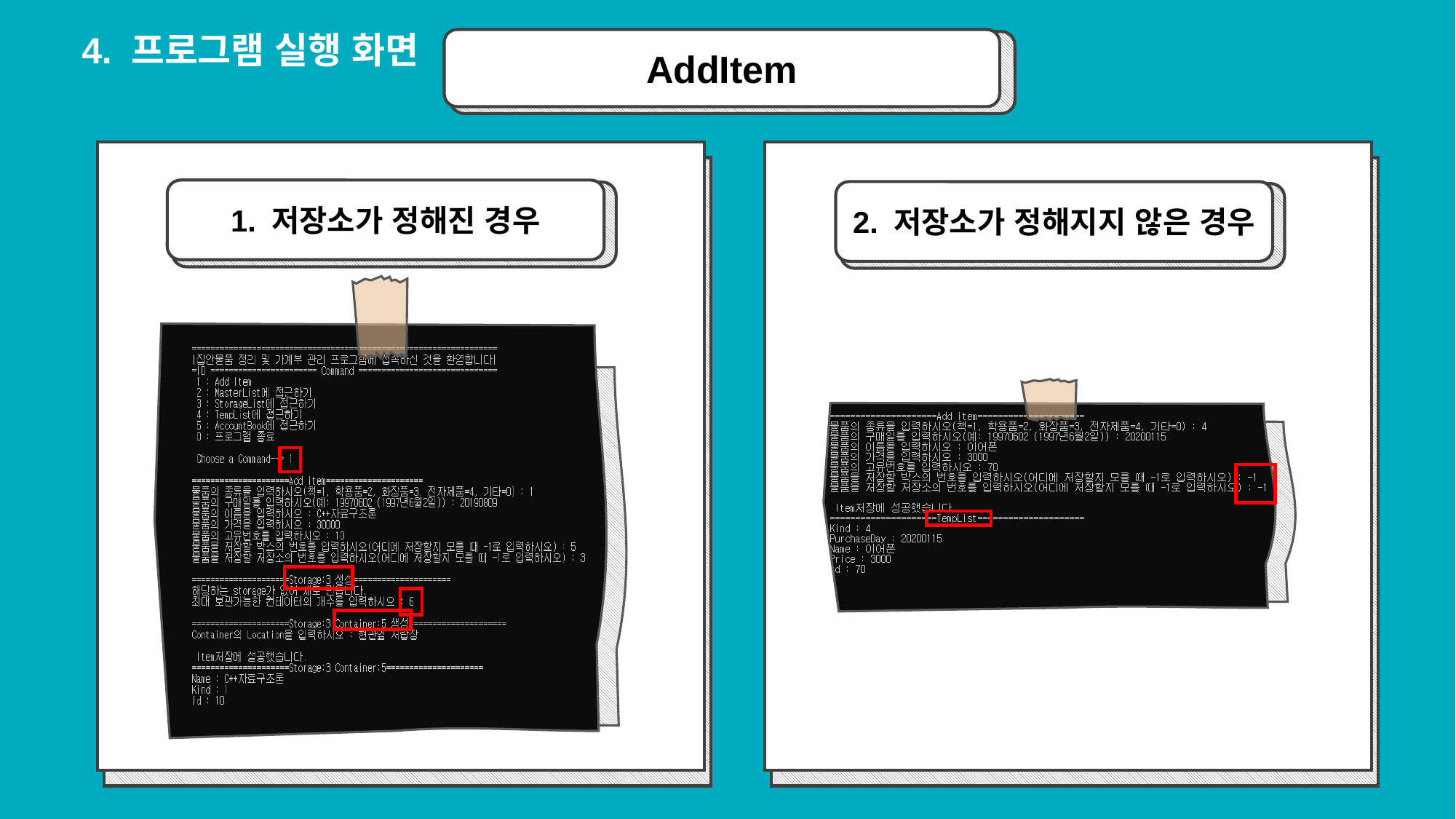

4. 프로그램 실행 화면
AddItem

1. 저장소가 정해진 경우

2. 저장소가 정해지지 않은 경우